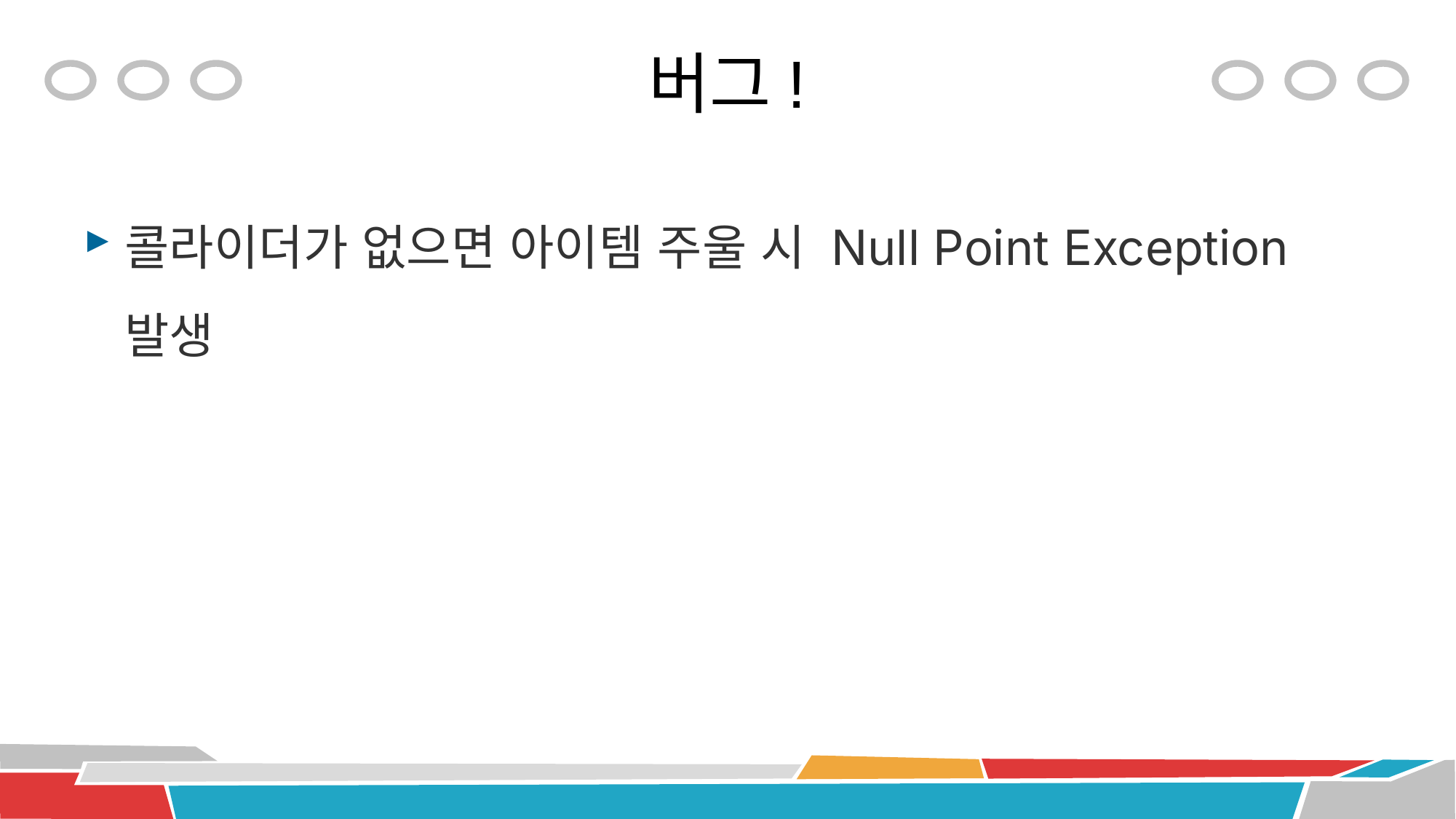

# 버그!
콜라이더가 없으면 아이템 주울 시 Null Point Exception 발생